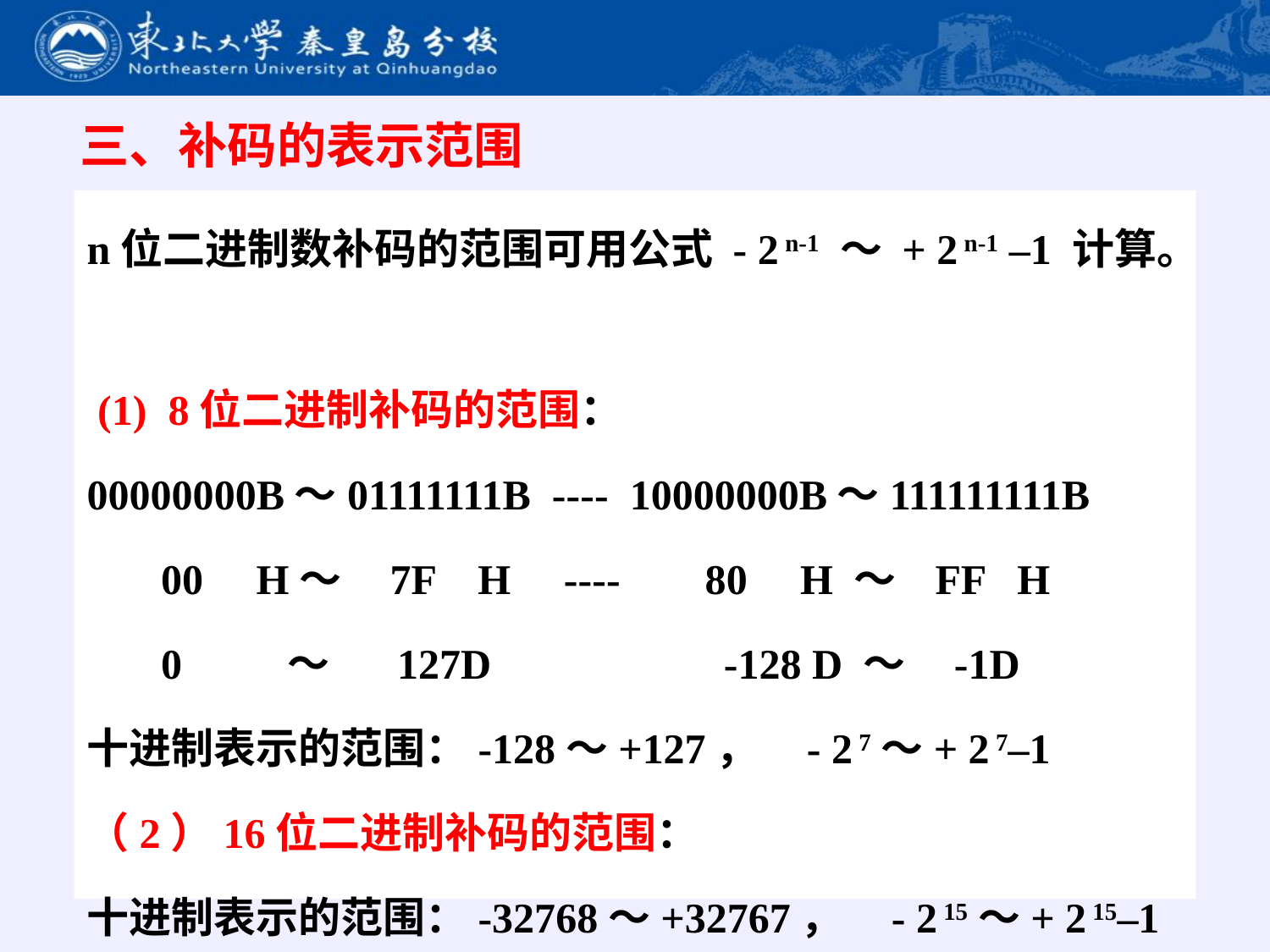

三、补码的表示范围
n位二进制数补码的范围可用公式 - 2 n-1 ～ + 2 n-1 –1 计算。
 (1)  8位二进制补码的范围：
00000000B～01111111B  ----  10000000B～111111111B
       00     H～    7F    H     ----        80     H ～   FF   H
       0         ～      127D                      -128 D ～    -1D
十进制表示的范围：-128～+127，    - 2 7～+ 2 7–1
（2）16位二进制补码的范围：
十进制表示的范围：-32768～+32767，    - 2 15～+ 2 15–1